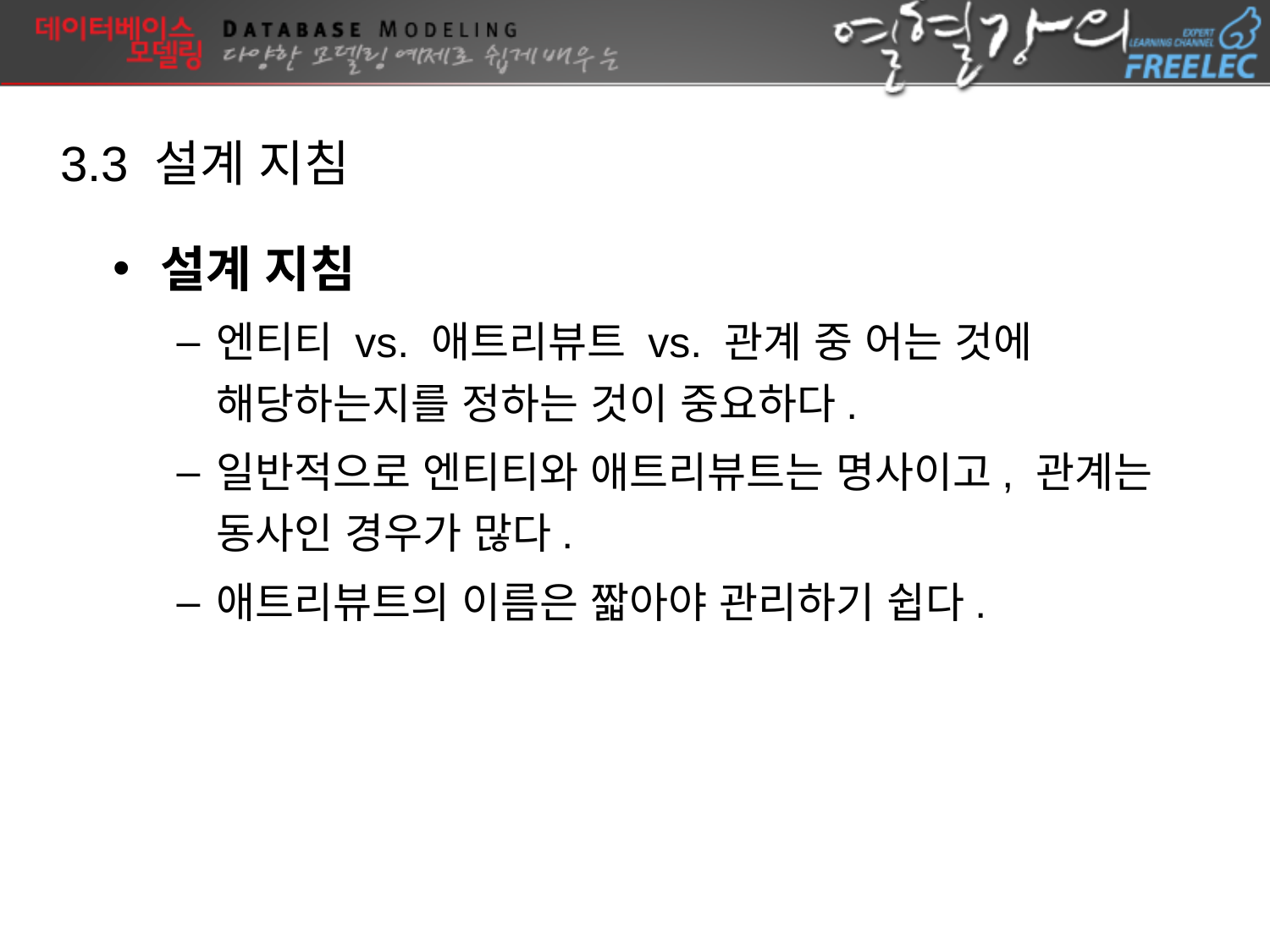

3.3 설계 지침
설계 지침
엔티티 vs. 애트리뷰트 vs. 관계 중 어는 것에 해당하는지를 정하는 것이 중요하다.
일반적으로 엔티티와 애트리뷰트는 명사이고, 관계는 동사인 경우가 많다.
애트리뷰트의 이름은 짧아야 관리하기 쉽다.